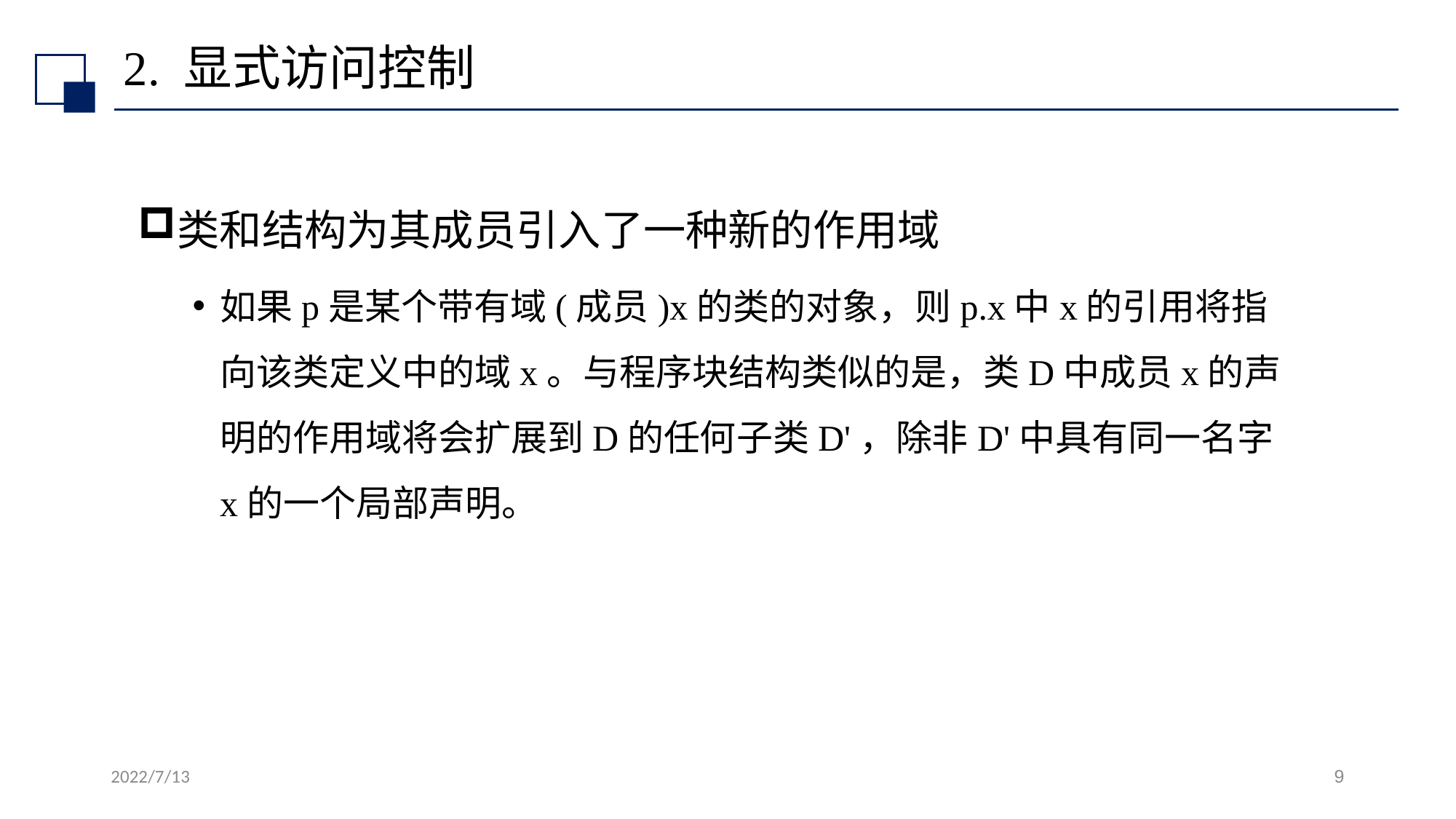

# 2. 显式访问控制
类和结构为其成员引入了一种新的作用域
如果p是某个带有域(成员)x的类的对象，则p.x中x的引用将指向该类定义中的域x。与程序块结构类似的是，类D中成员x的声明的作用域将会扩展到D的任何子类D'，除非D'中具有同一名字x的一个局部声明。
2022/7/13
9